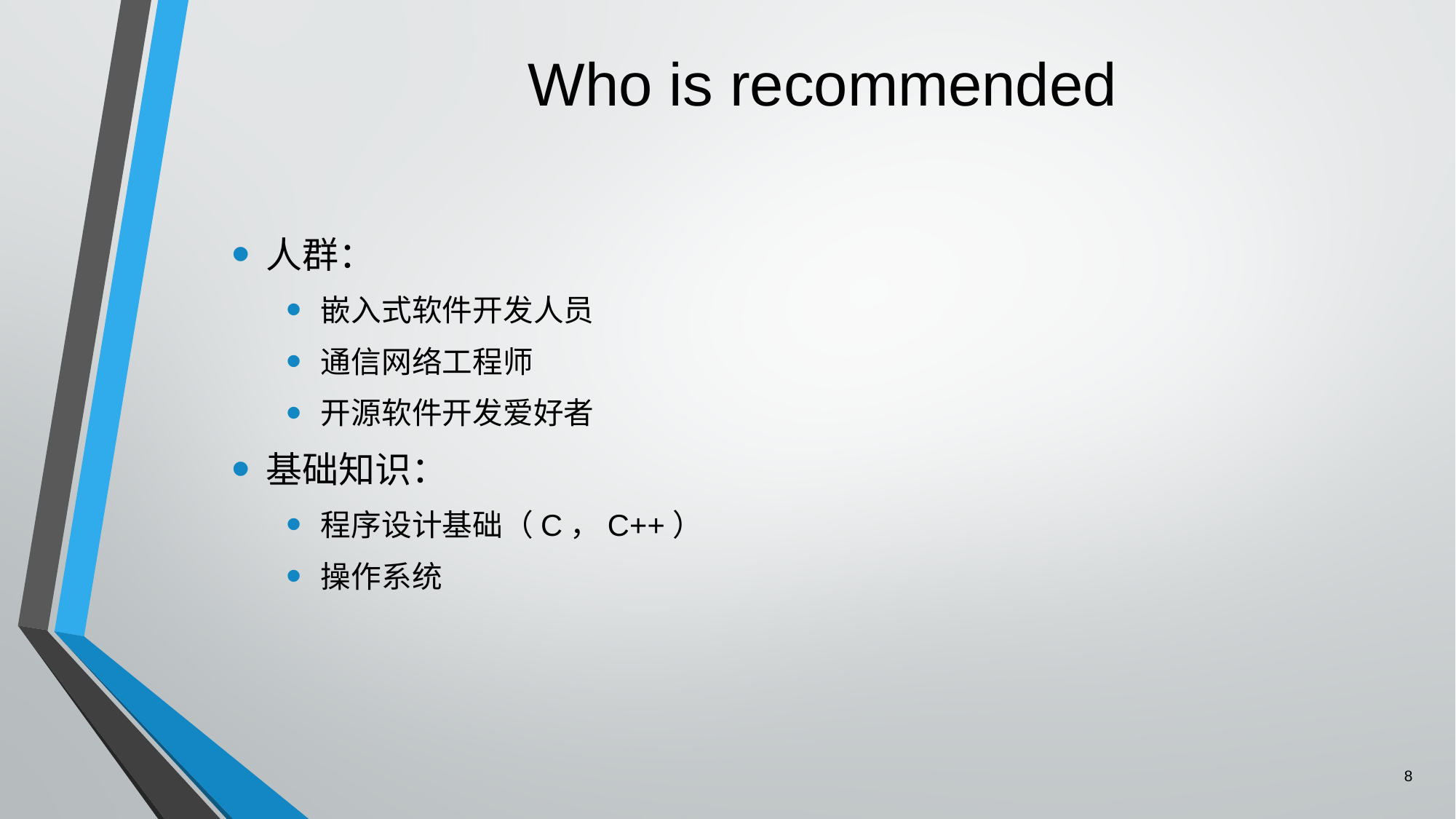

# Who is recommended
人群：
嵌入式软件开发人员
通信网络工程师
开源软件开发爱好者
基础知识：
程序设计基础（C，C++）
操作系统

8